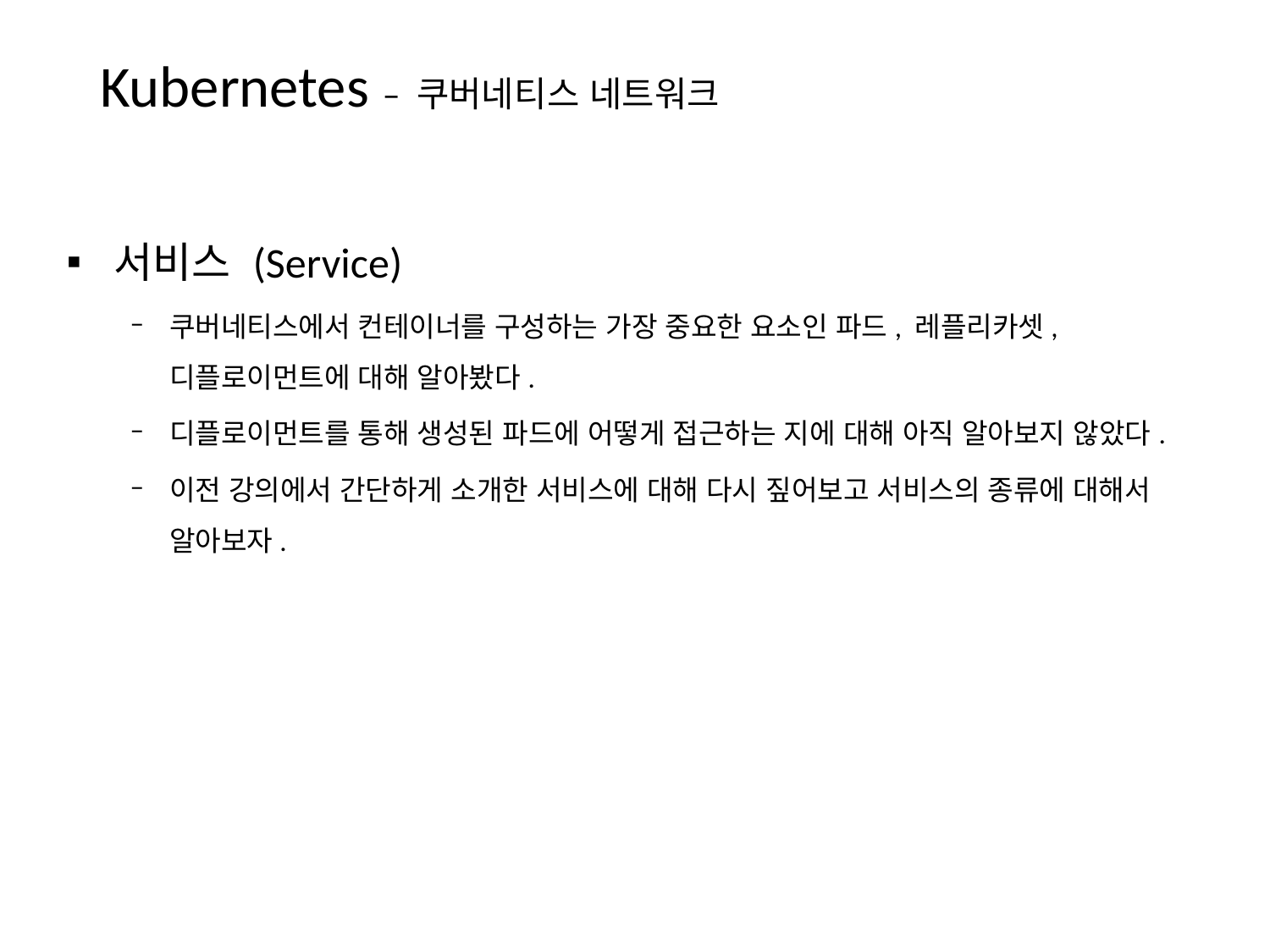

# Kubernetes – 쿠버네티스 네트워크
서비스 (Service)
쿠버네티스에서 컨테이너를 구성하는 가장 중요한 요소인 파드, 레플리카셋, 디플로이먼트에 대해 알아봤다.
디플로이먼트를 통해 생성된 파드에 어떻게 접근하는 지에 대해 아직 알아보지 않았다.
이전 강의에서 간단하게 소개한 서비스에 대해 다시 짚어보고 서비스의 종류에 대해서 알아보자.